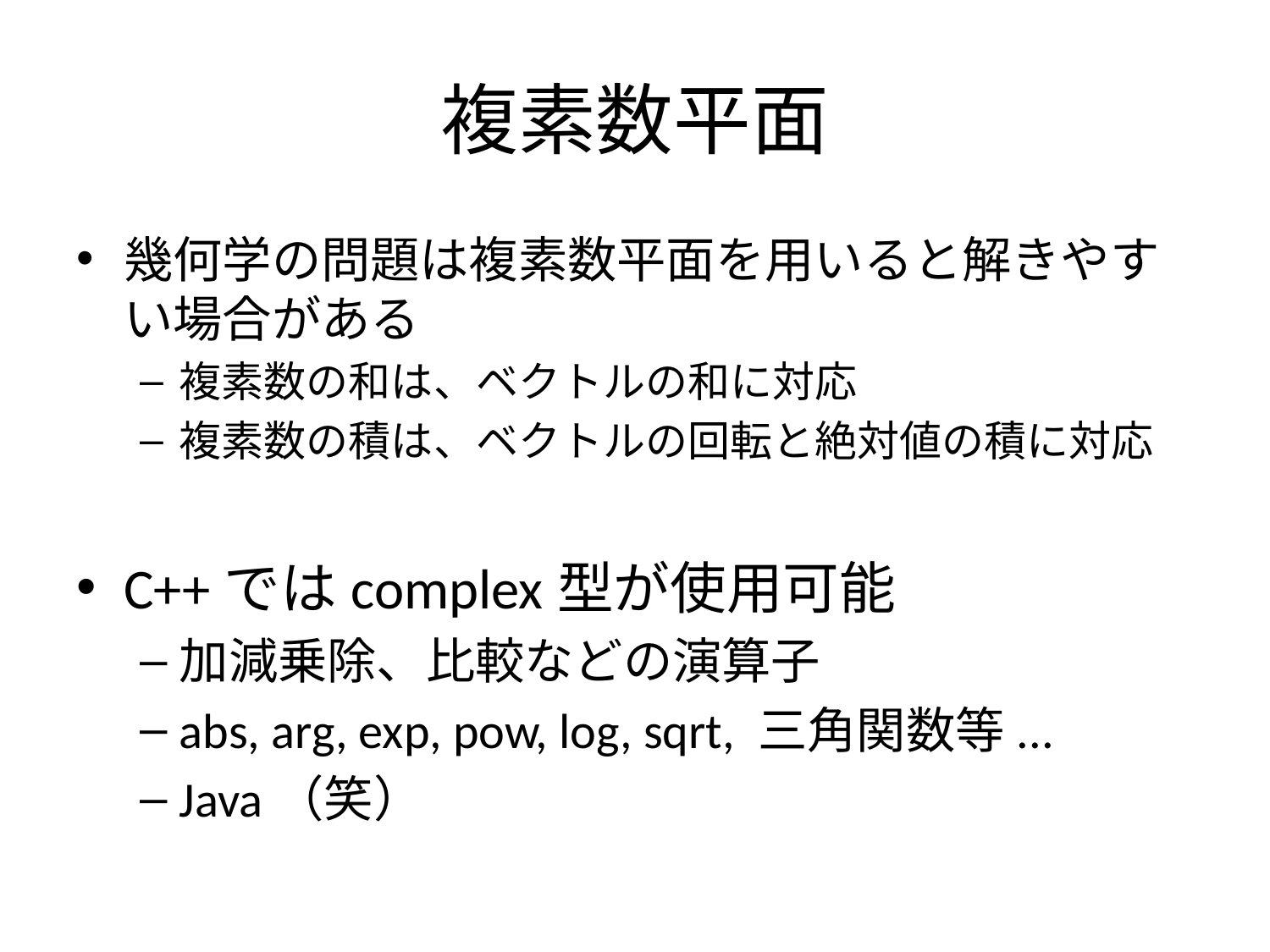

# 複素数平面
幾何学の問題は複素数平面を用いると解きやすい場合がある
複素数の和は、ベクトルの和に対応
複素数の積は、ベクトルの回転と絶対値の積に対応

C++ではcomplex型が使用可能
加減乗除、比較などの演算子
abs, arg, exp, pow, log, sqrt, 三角関数等...
Java（笑）